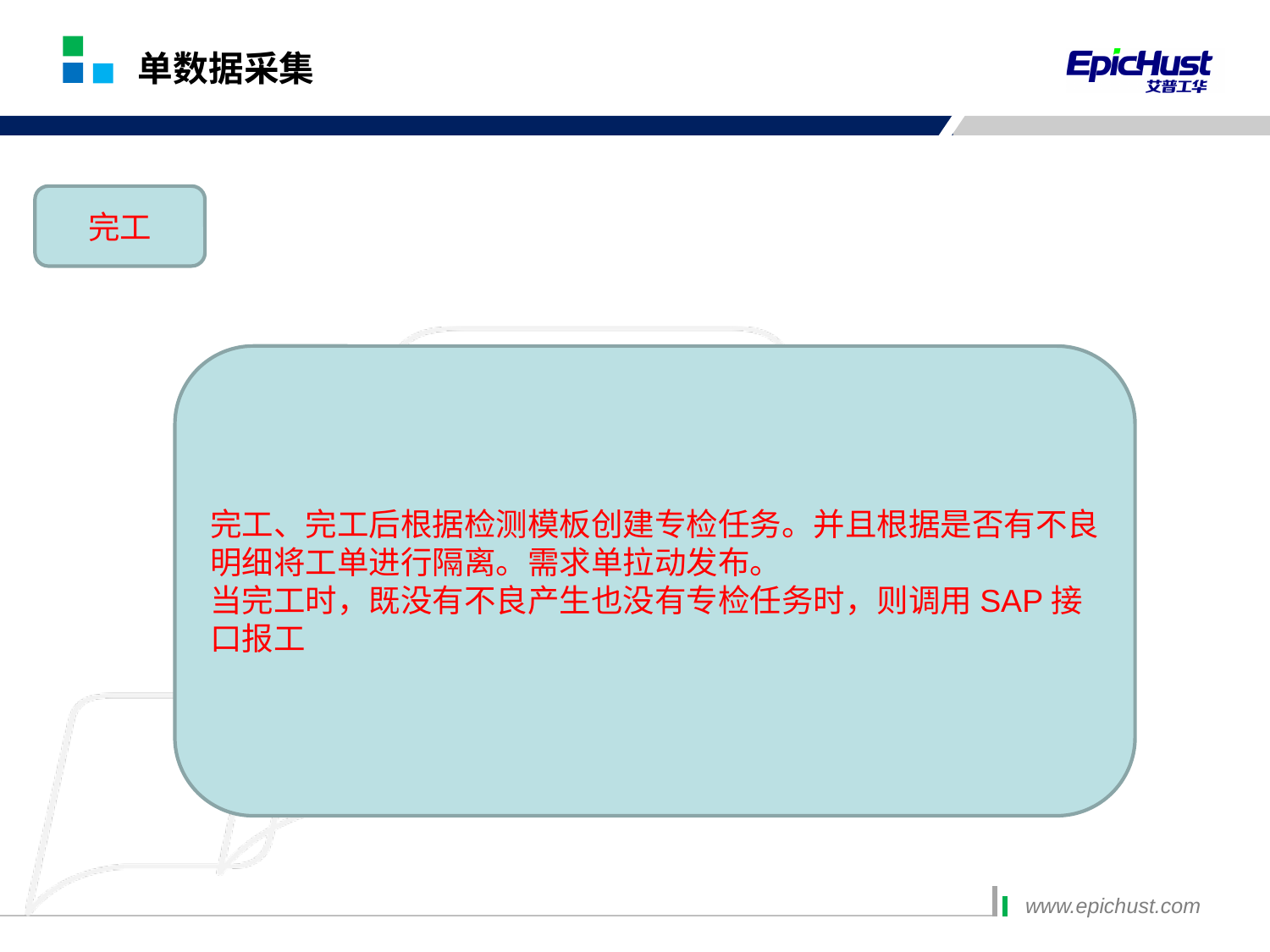

# 单数据采集
完工
完工、完工后根据检测模板创建专检任务。并且根据是否有不良明细将工单进行隔离。需求单拉动发布。
当完工时，既没有不良产生也没有专检任务时，则调用SAP接口报工